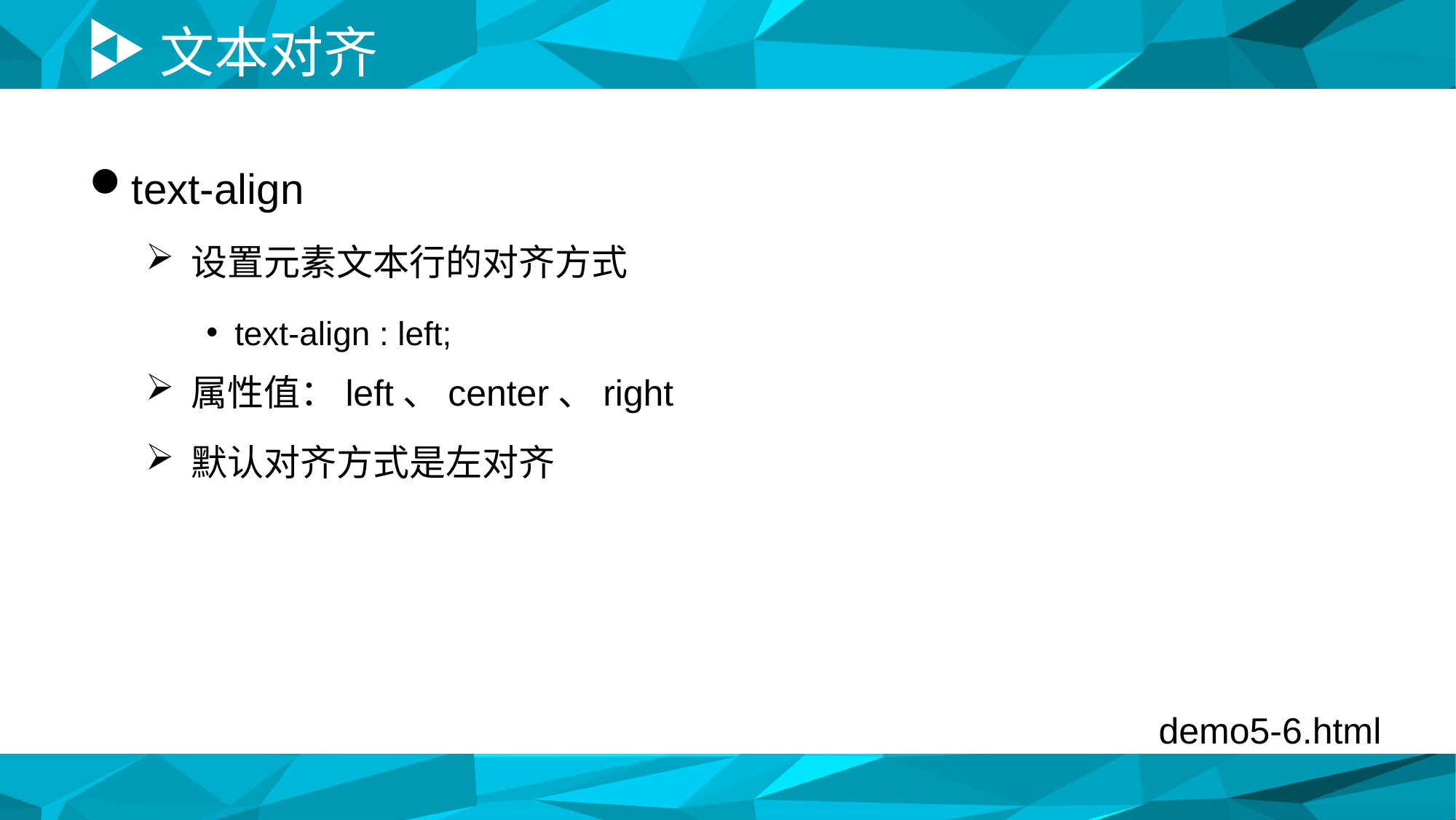

# 文本对齐
text-align
设置元素文本行的对齐方式
text-align : left;
属性值：left、center、right
默认对齐方式是左对齐

demo5-6.html